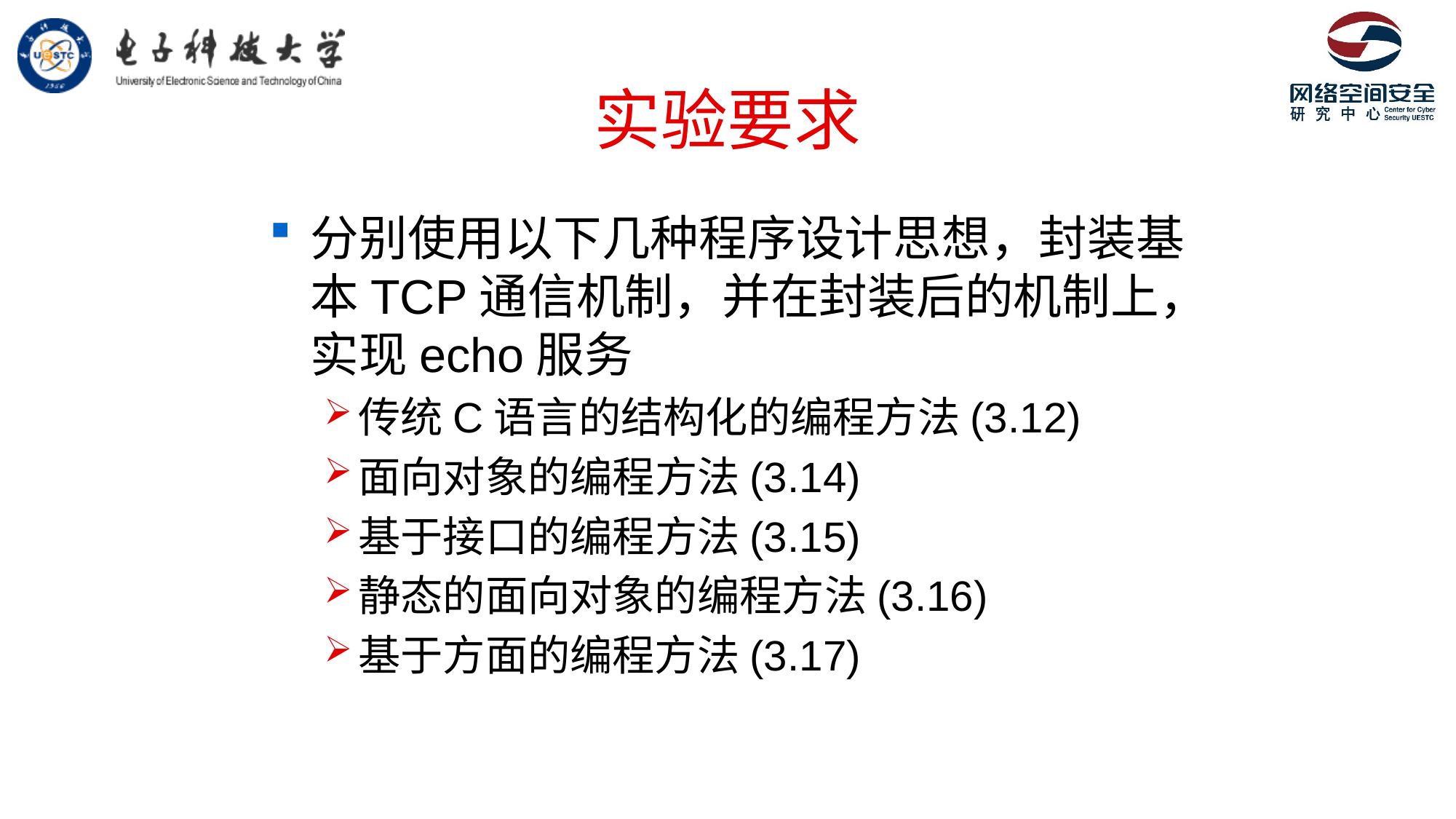

# 实验要求
分别使用以下几种程序设计思想，封装基本TCP通信机制，并在封装后的机制上，实现echo服务
传统C语言的结构化的编程方法(3.12)
面向对象的编程方法(3.14)
基于接口的编程方法(3.15)
静态的面向对象的编程方法(3.16)
基于方面的编程方法(3.17)